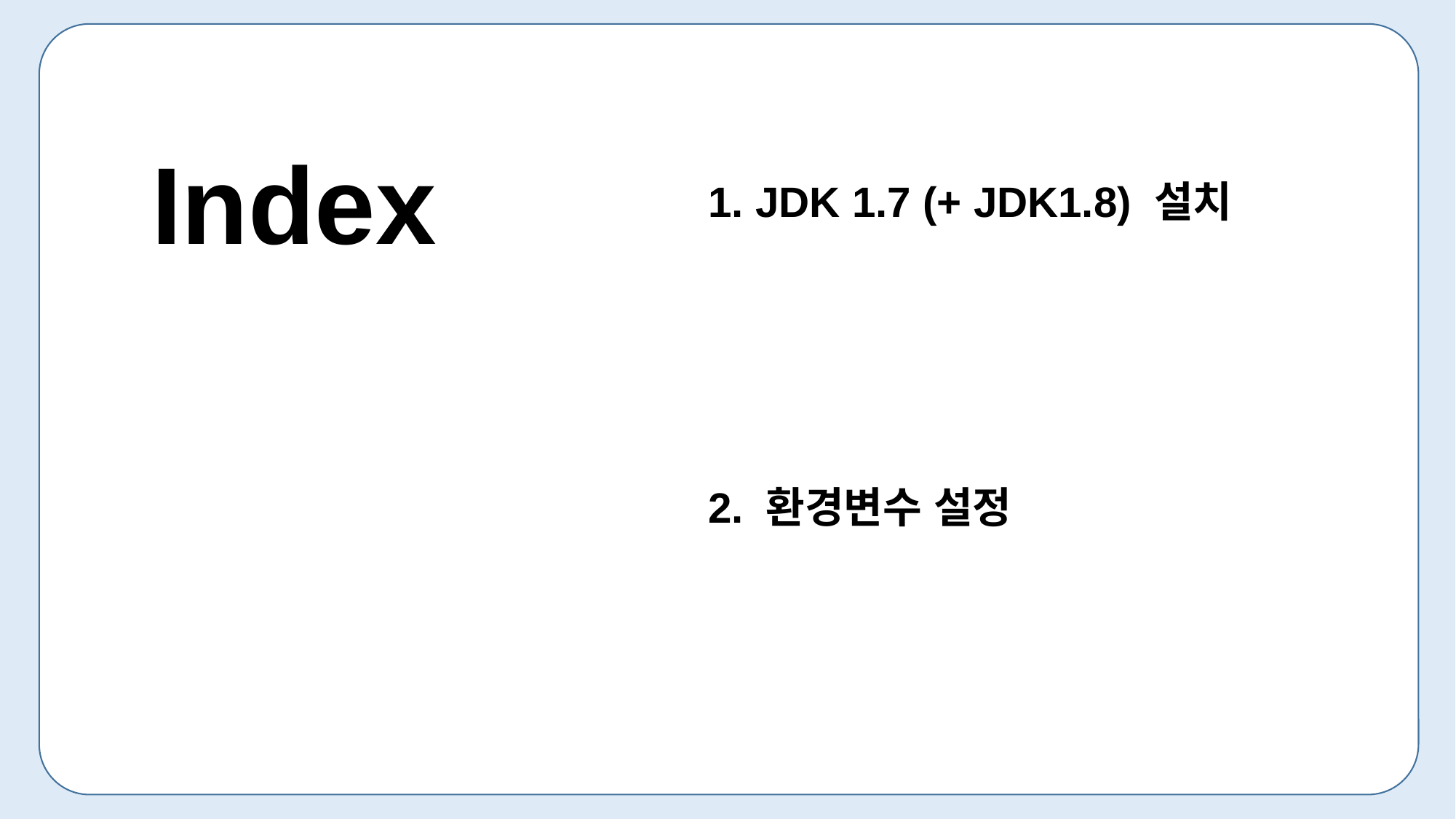

Index
1. JDK 1.7 (+ JDK1.8) 설치

2. 환경변수 설정